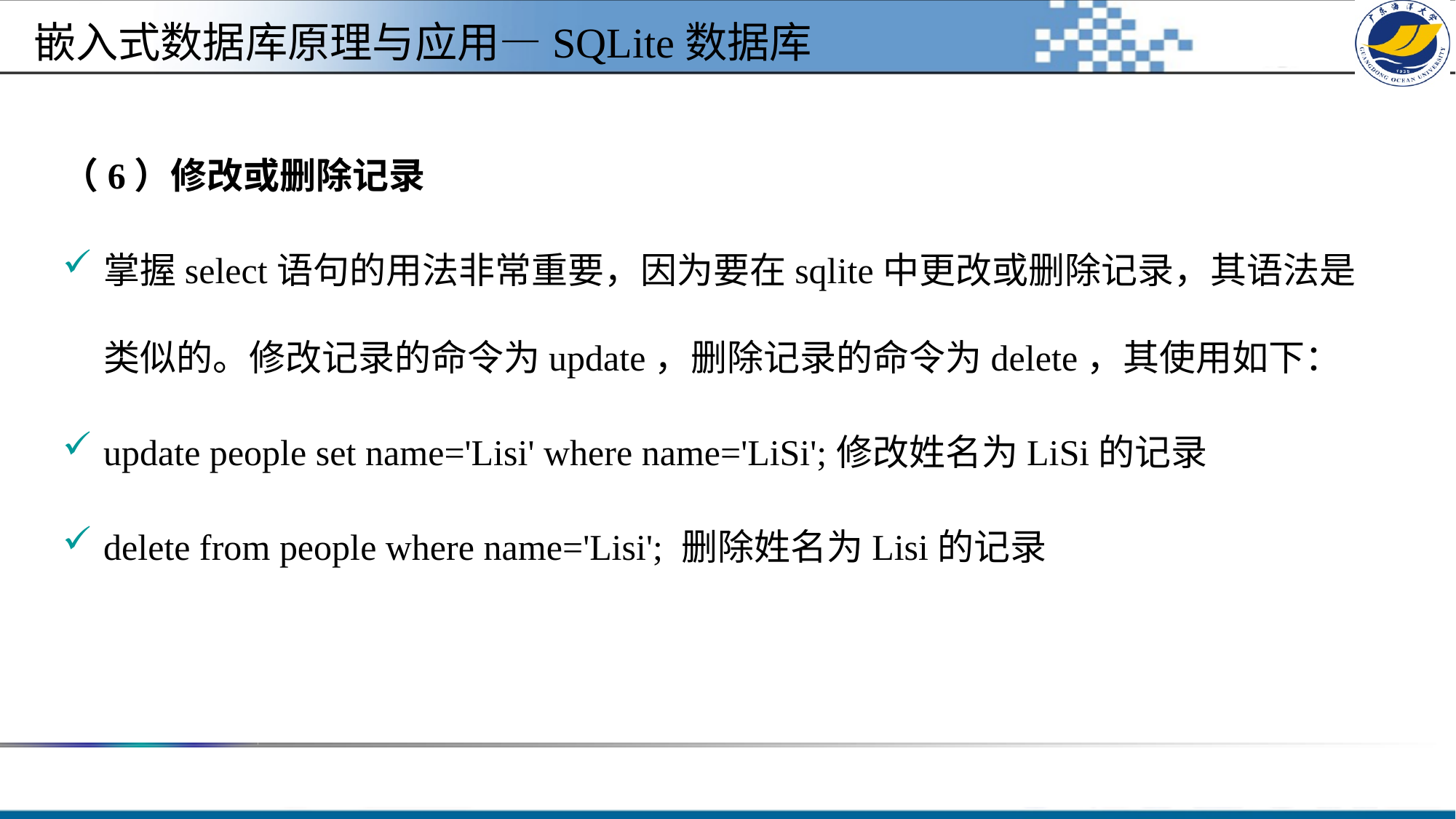

#
嵌入式数据库原理与应用—SQLite数据库
（6）修改或删除记录
掌握select语句的用法非常重要，因为要在sqlite中更改或删除记录，其语法是类似的。修改记录的命令为update，删除记录的命令为delete，其使用如下：
update people set name='Lisi' where name='LiSi';修改姓名为LiSi的记录
delete from people where name='Lisi'; 删除姓名为Lisi的记录